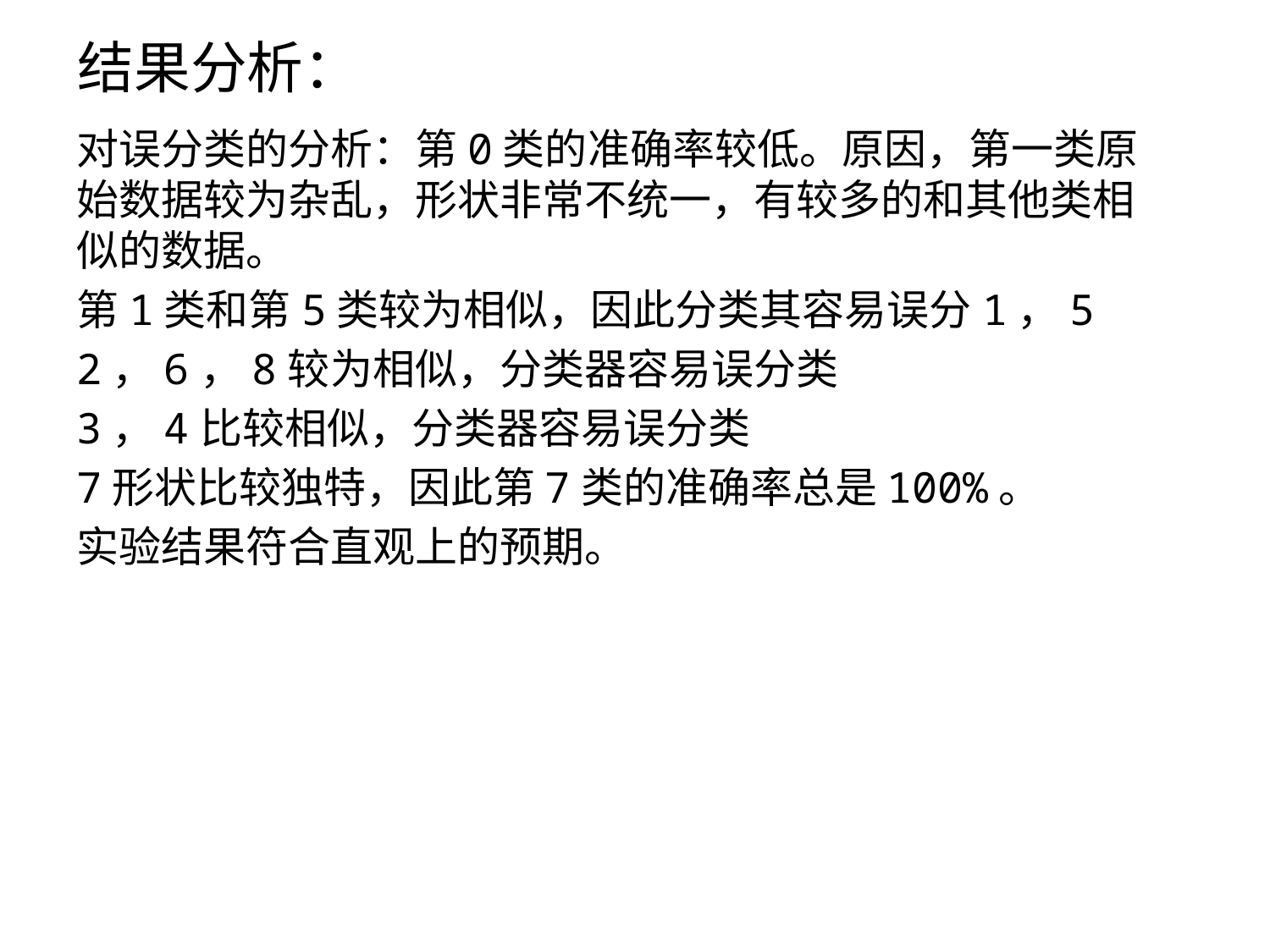

# 结果分析：
对误分类的分析：第0类的准确率较低。原因，第一类原始数据较为杂乱，形状非常不统一，有较多的和其他类相似的数据。
第1类和第5类较为相似，因此分类其容易误分1，5
2，6，8较为相似，分类器容易误分类
3，4比较相似，分类器容易误分类
7形状比较独特，因此第7类的准确率总是100%。
实验结果符合直观上的预期。